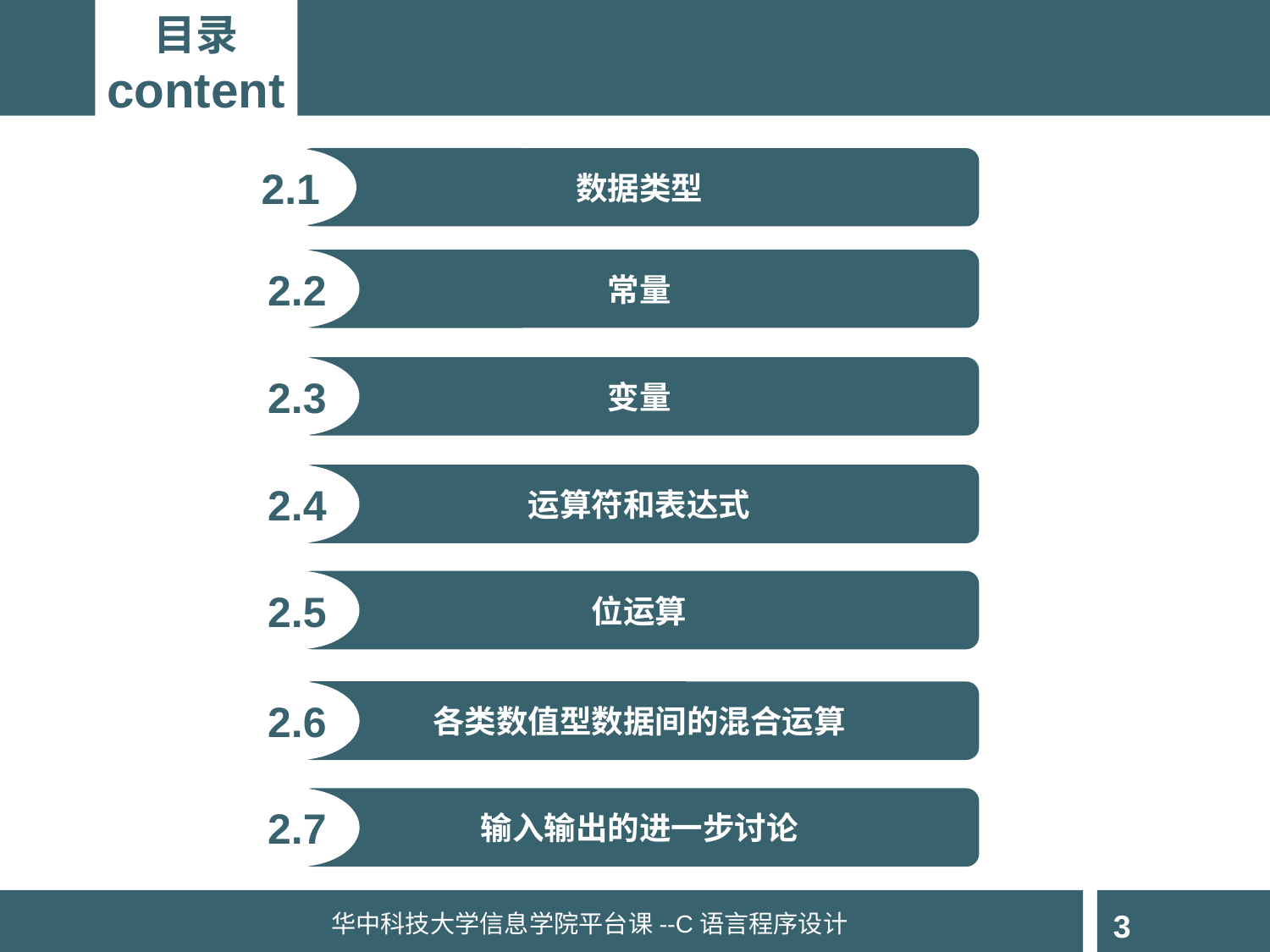

目录
content
2.1
数据类型
2.2
常量
2.3
变量
2.4
运算符和表达式
2.5
位运算
2.6
各类数值型数据间的混合运算
2.7
输入输出的进一步讨论